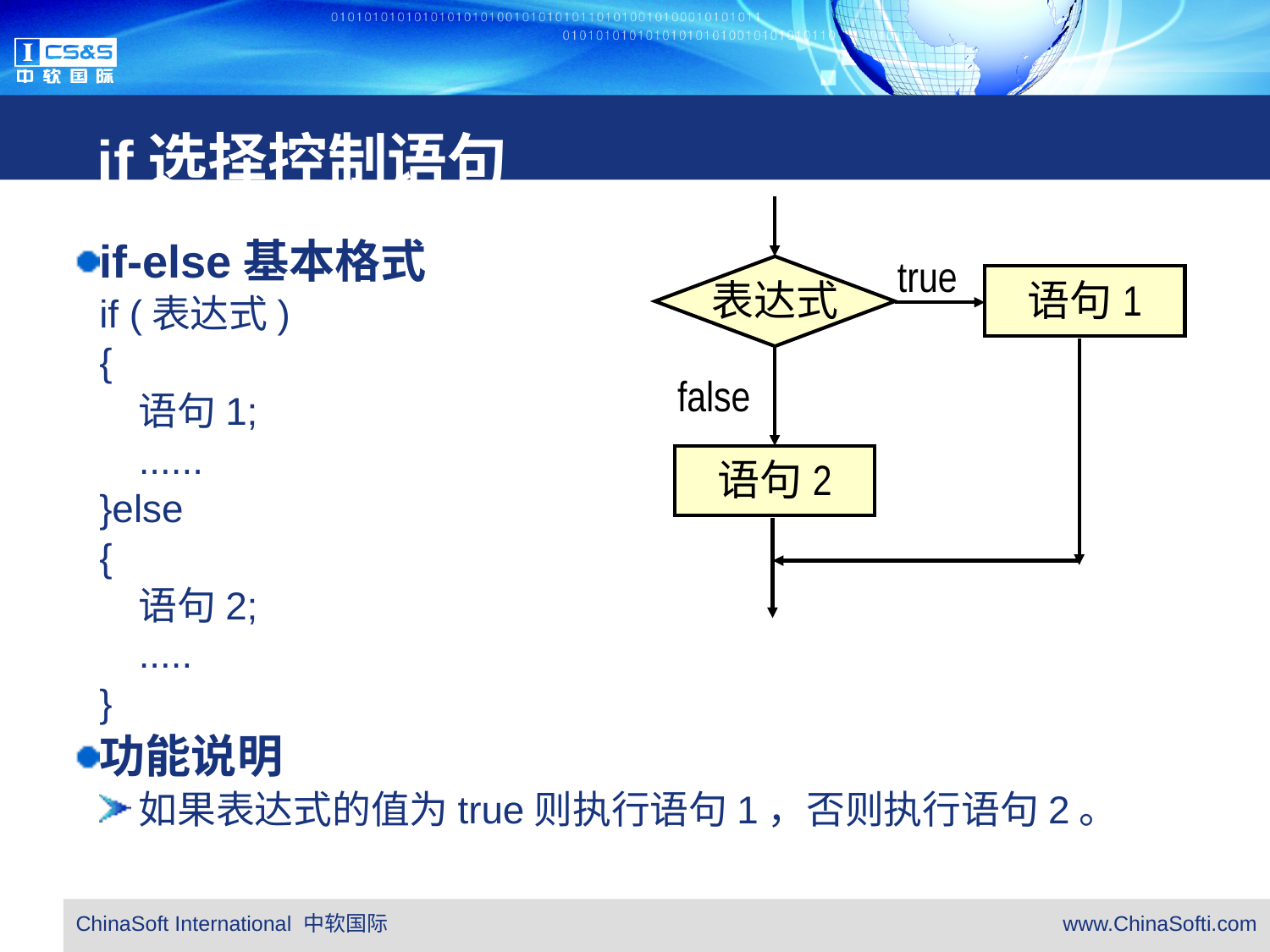

# if选择控制语句

if-else基本格式
if (表达式)
{
	语句1;
	......
}else
{
	语句2;
	.....
}
功能说明
如果表达式的值为true则执行语句1，否则执行语句2。
true
表达式
语句1

false
语句2